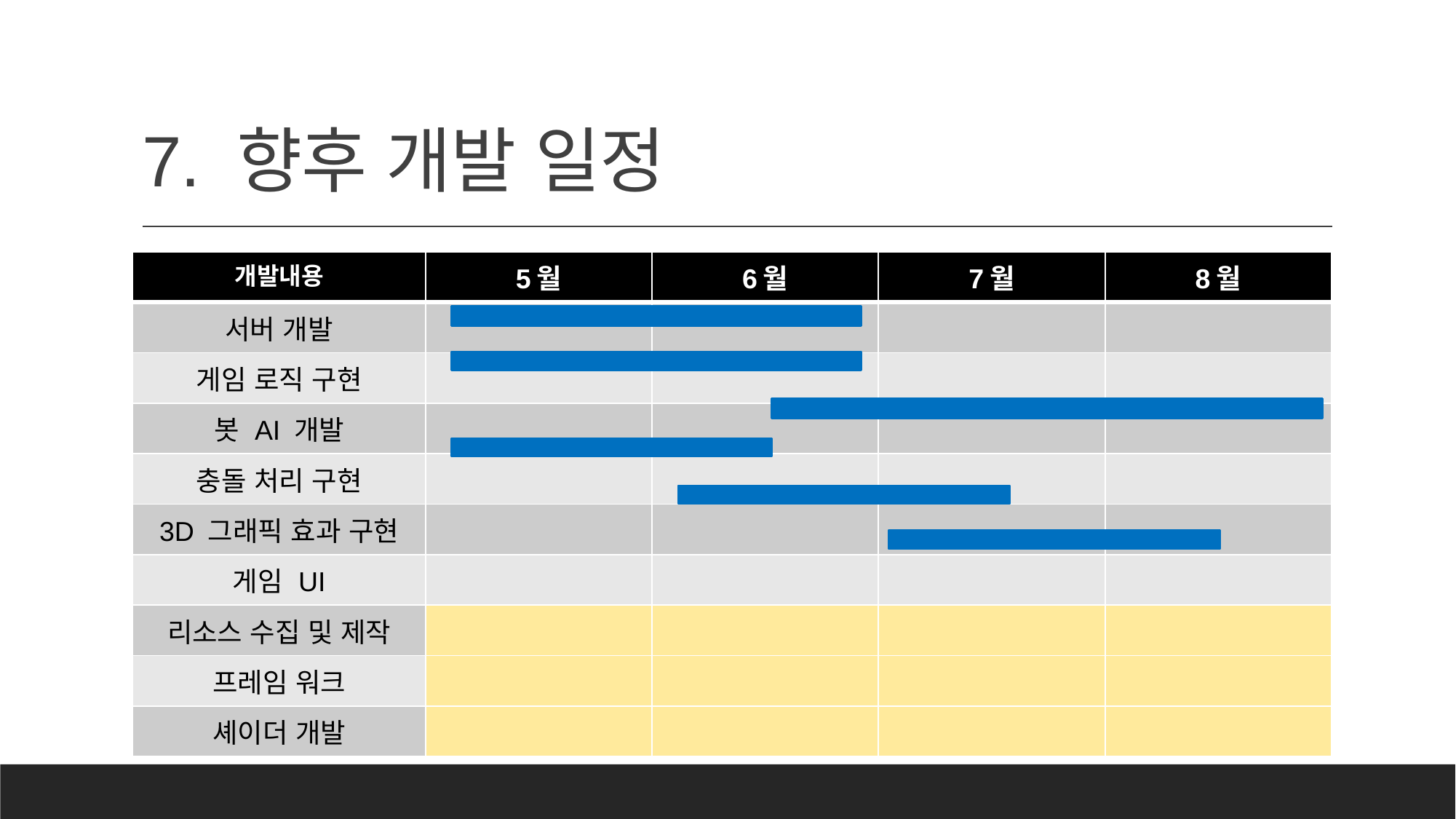

# 7. 향후 개발 일정
| 개발내용 | 5월 | 6월 | 7월 | 8월 |
| --- | --- | --- | --- | --- |
| 서버 개발 |  |  |  |  |
| 게임 로직 구현 |  |  |  |  |
| 봇 AI 개발 |  |  |  |  |
| 충돌 처리 구현 |  |  |  |  |
| 3D 그래픽 효과 구현 |  |  |  |  |
| 게임 UI |  |  |  |  |
| 리소스 수집 및 제작 |  |  |  |  |
| 프레임 워크 |  |  |  |  |
| 셰이더 개발 |  |  |  |  |